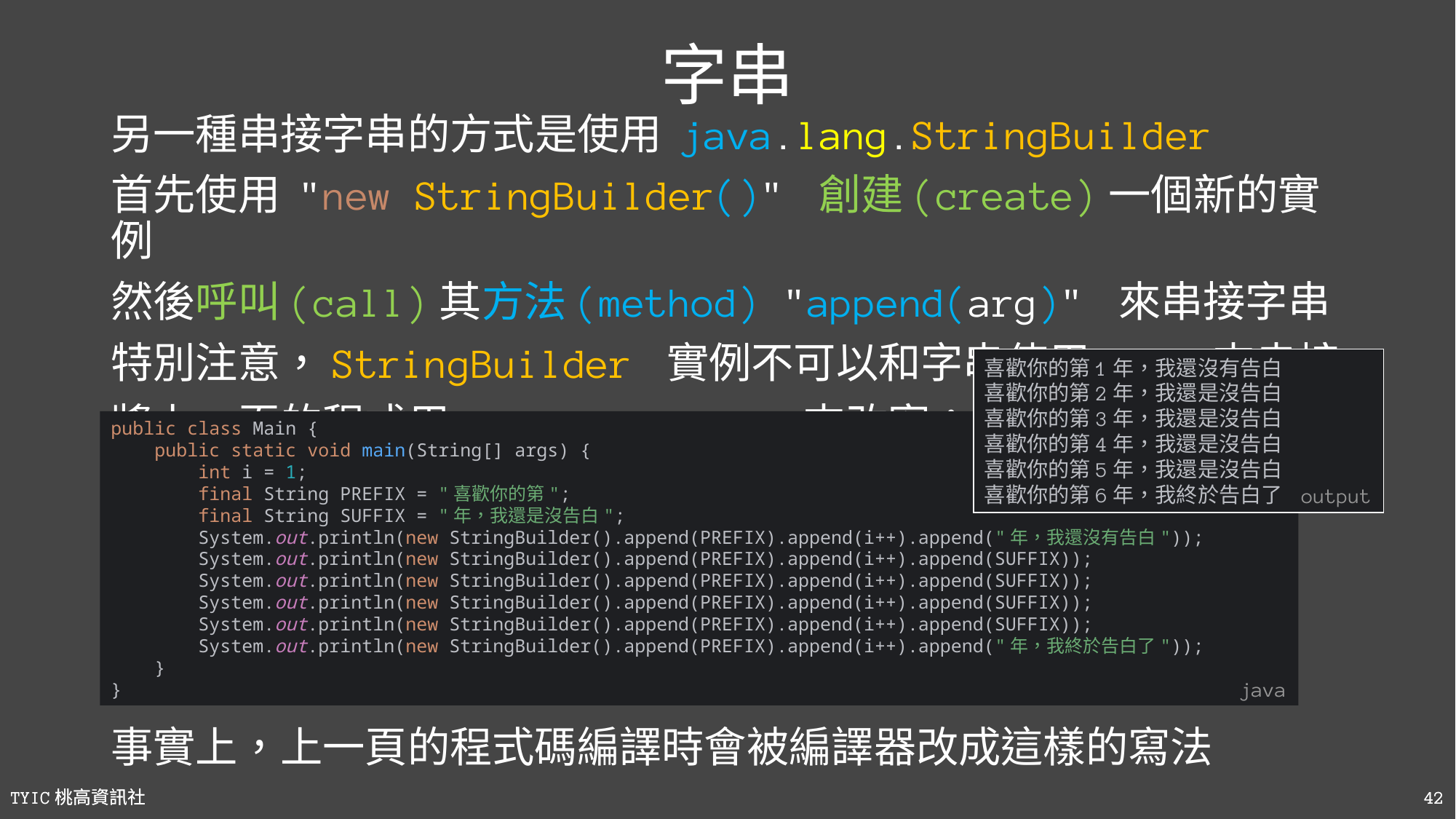

# 字串
另一種串接字串的方式是使用 java.lang.StringBuilder
首先使用 "new StringBuilder()" 創建(create)一個新的實例
然後呼叫(call)其方法(method) "append(arg)" 來串接字串
特別注意，StringBuilder 實例不可以和字串使用 "+" 來串接
將上一頁的程式用 StringBuilder 來改寫：

喜歡你的第1年，我還沒有告白
喜歡你的第2年，我還是沒告白
喜歡你的第3年，我還是沒告白
喜歡你的第4年，我還是沒告白
喜歡你的第5年，我還是沒告白
喜歡你的第6年，我終於告白了
output
public class Main {
    public static void main(String[] args) {
        int i = 1;
        final String PREFIX = "喜歡你的第";
        final String SUFFIX = "年，我還是沒告白";
        System.out.println(new StringBuilder().append(PREFIX).append(i++).append("年，我還沒有告白"));
        System.out.println(new StringBuilder().append(PREFIX).append(i++).append(SUFFIX));
        System.out.println(new StringBuilder().append(PREFIX).append(i++).append(SUFFIX));
        System.out.println(new StringBuilder().append(PREFIX).append(i++).append(SUFFIX));
        System.out.println(new StringBuilder().append(PREFIX).append(i++).append(SUFFIX));
        System.out.println(new StringBuilder().append(PREFIX).append(i++).append("年，我終於告白了"));
    }
}
java
事實上，上一頁的程式碼編譯時會被編譯器改成這樣的寫法